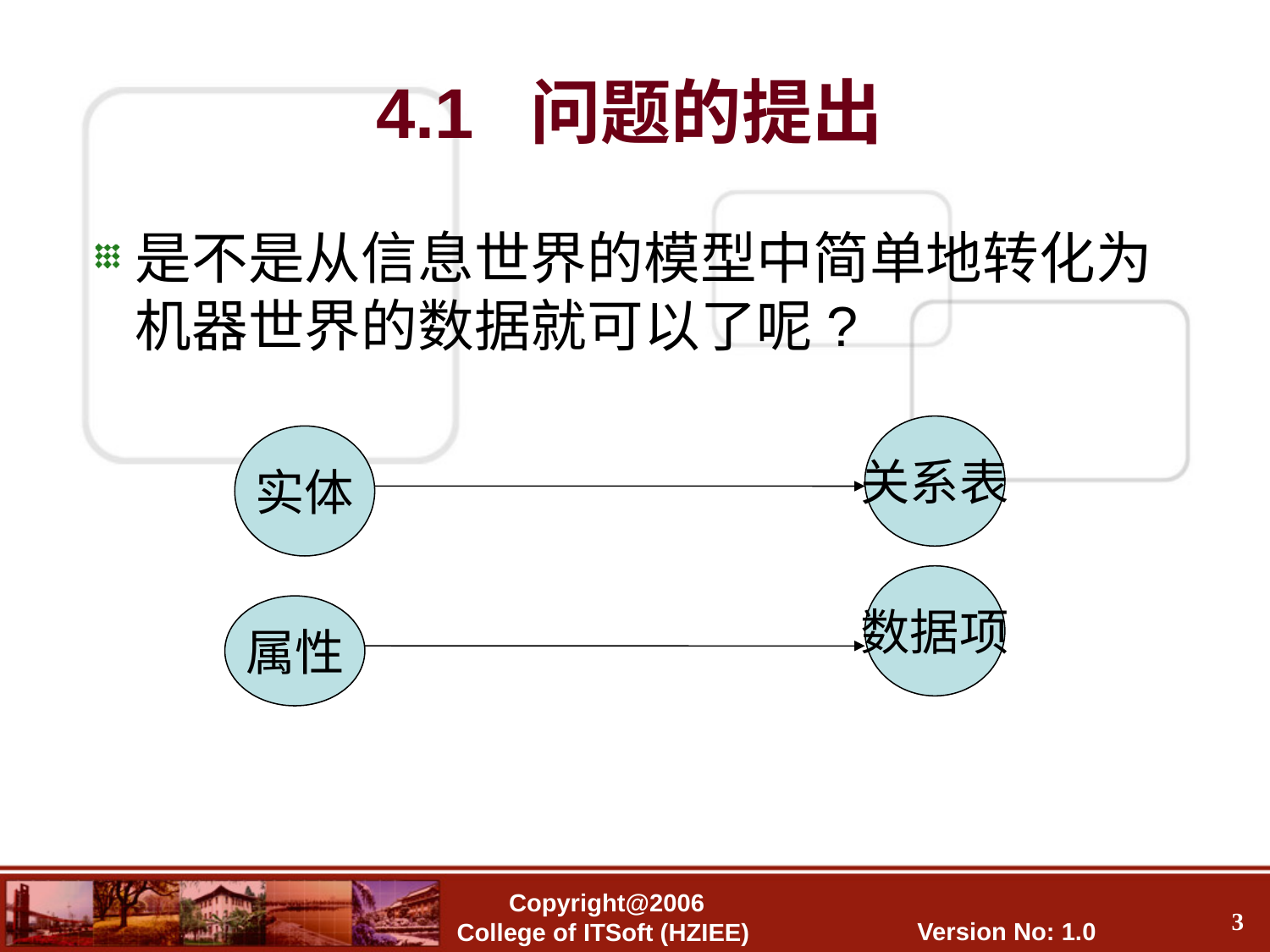

4.1  问题的提出
是不是从信息世界的模型中简单地转化为机器世界的数据就可以了呢?
关系表
实体

数据项
属性